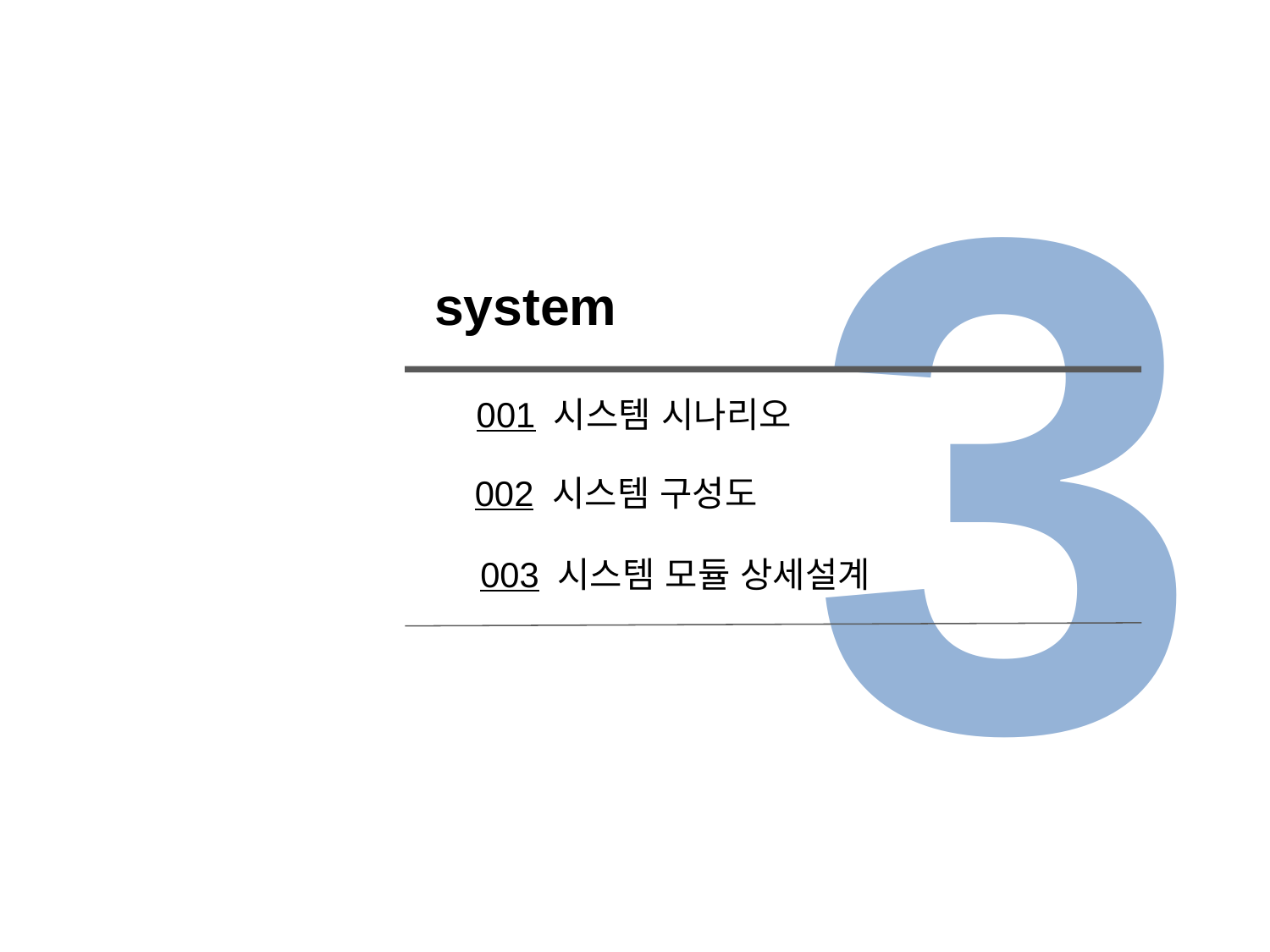

3
system

001 시스템 시나리오
002 시스템 구성도
003 시스템 모듈 상세설계